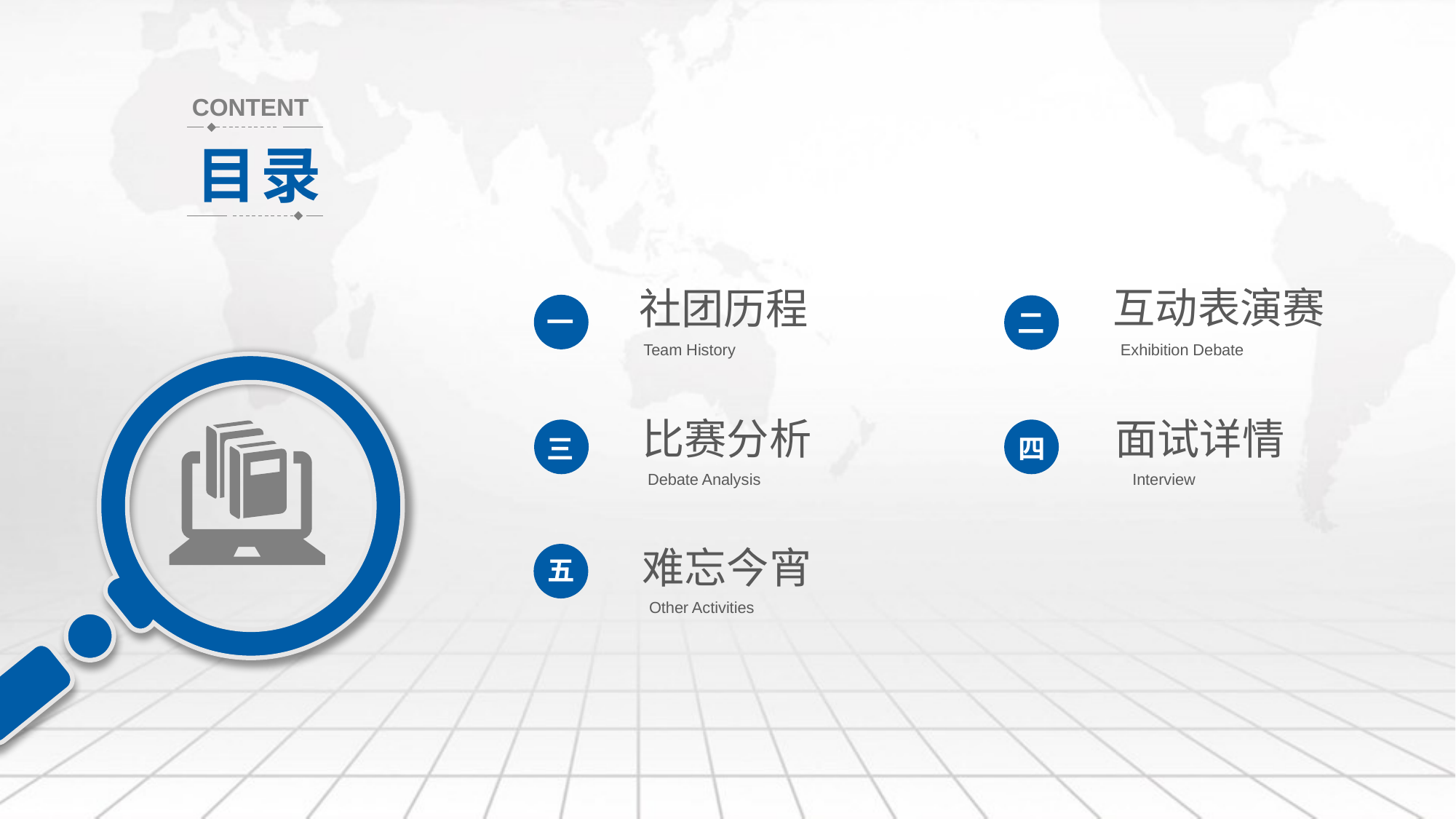

CONTENT
目录
互动表演赛
Exhibition Debate
社团历程
Team History

一

二

比赛分析
Debate Analysis
面试详情
Interview

三

四
难忘今宵
Other Activities

五